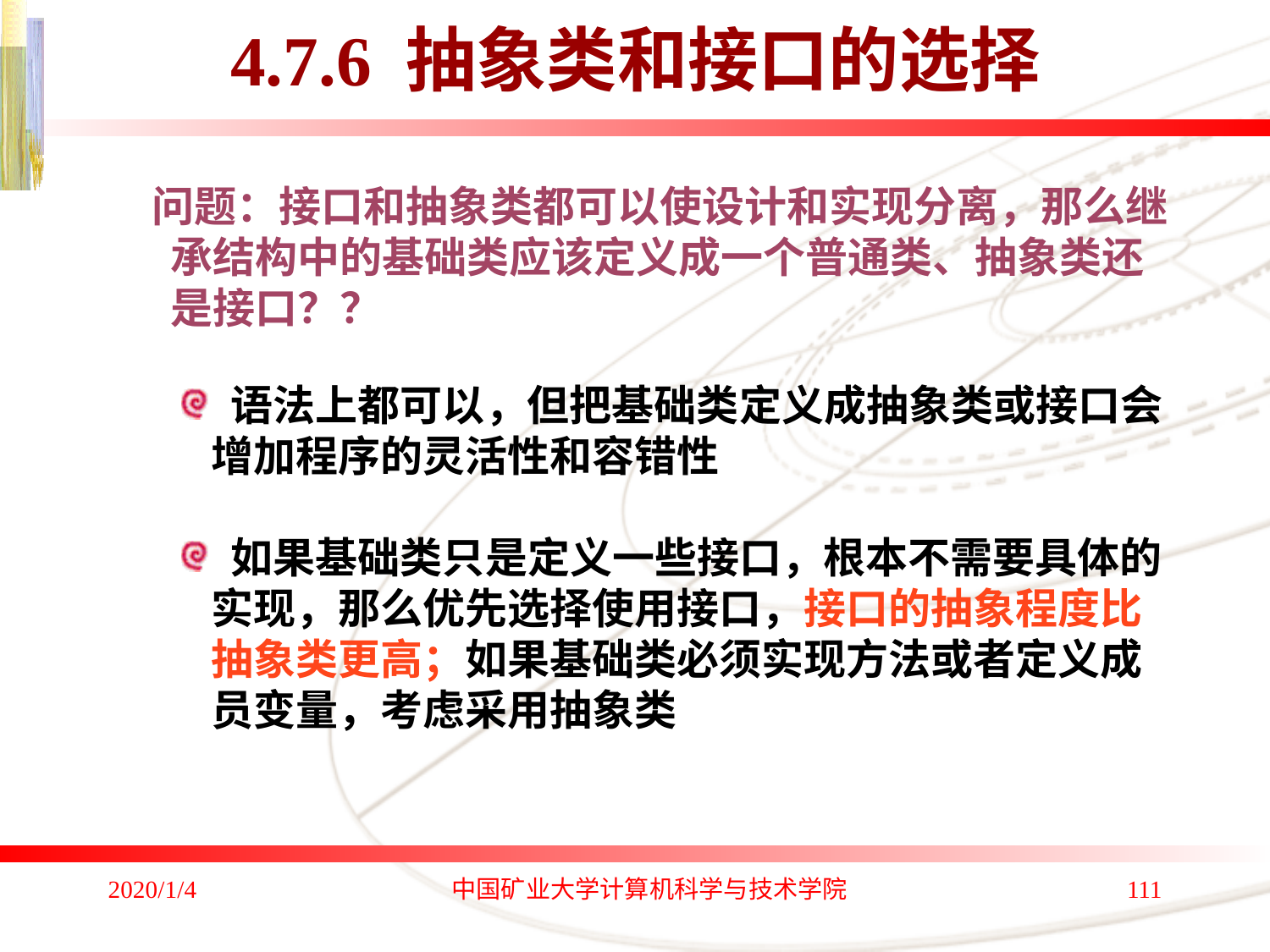

# 4.7.6 抽象类和接口的选择
  问题：接口和抽象类都可以使设计和实现分离，那么继承结构中的基础类应该定义成一个普通类、抽象类还是接口？？

 语法上都可以，但把基础类定义成抽象类或接口会增加程序的灵活性和容错性

 如果基础类只是定义一些接口，根本不需要具体的实现，那么优先选择使用接口，接口的抽象程度比抽象类更高；如果基础类必须实现方法或者定义成员变量，考虑采用抽象类

2020/1/4
中国矿业大学计算机科学与技术学院
111